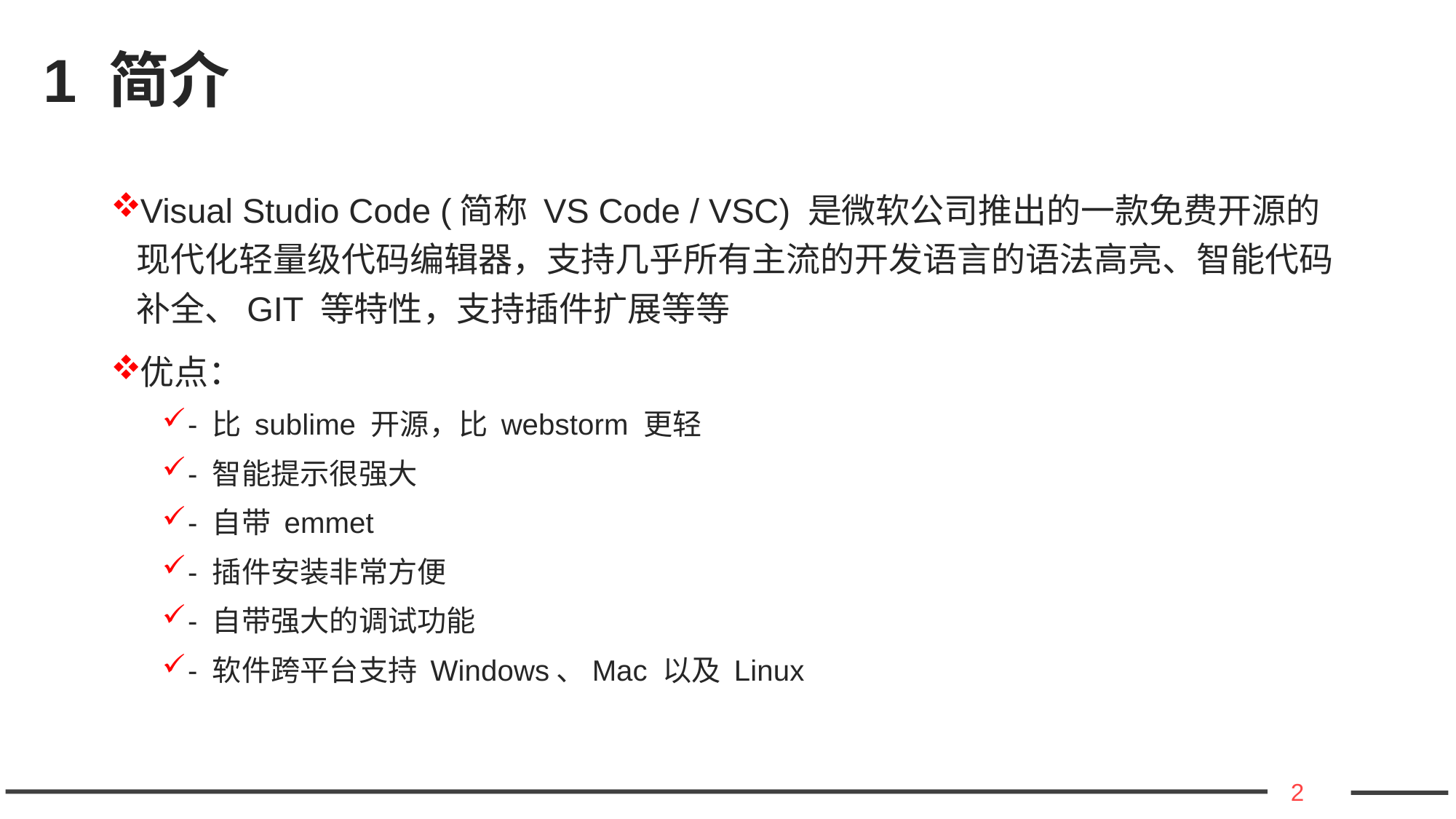

# 1 简介
Visual Studio Code (简称 VS Code / VSC) 是微软公司推出的一款免费开源的现代化轻量级代码编辑器，支持几乎所有主流的开发语言的语法高亮、智能代码补全、GIT 等特性，支持插件扩展等等
优点：
- 比 sublime 开源，比 webstorm 更轻
- 智能提示很强大
- 自带 emmet
- 插件安装非常方便
- 自带强大的调试功能
- 软件跨平台支持 Windows、Mac 以及 Linux